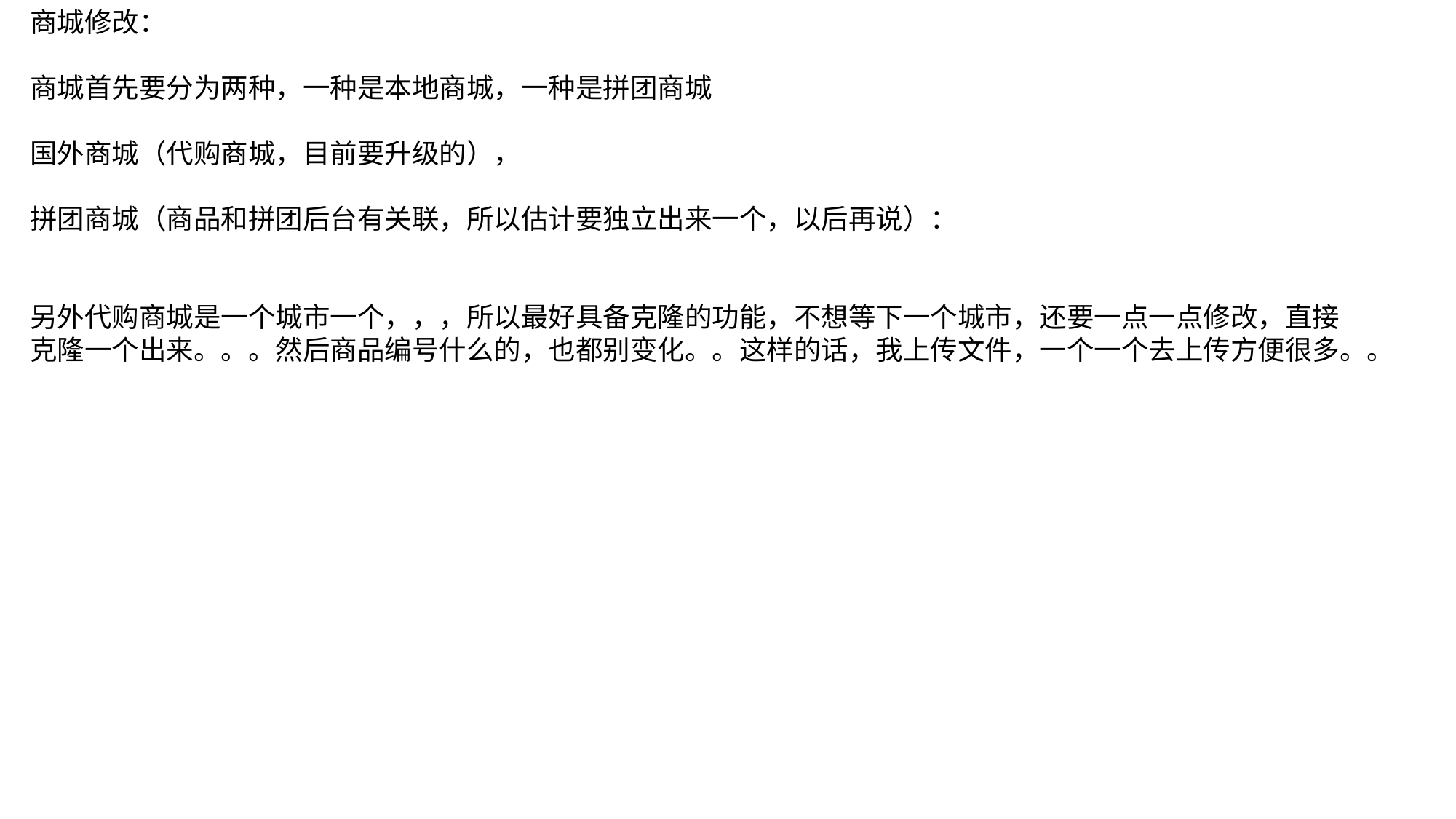

商城修改：

商城首先要分为两种，一种是本地商城，一种是拼团商城

国外商城（代购商城，目前要升级的），

拼团商城（商品和拼团后台有关联，所以估计要独立出来一个，以后再说）：

另外代购商城是一个城市一个，，，所以最好具备克隆的功能，不想等下一个城市，还要一点一点修改，直接
克隆一个出来。。。然后商品编号什么的，也都别变化。。这样的话，我上传文件，一个一个去上传方便很多。。